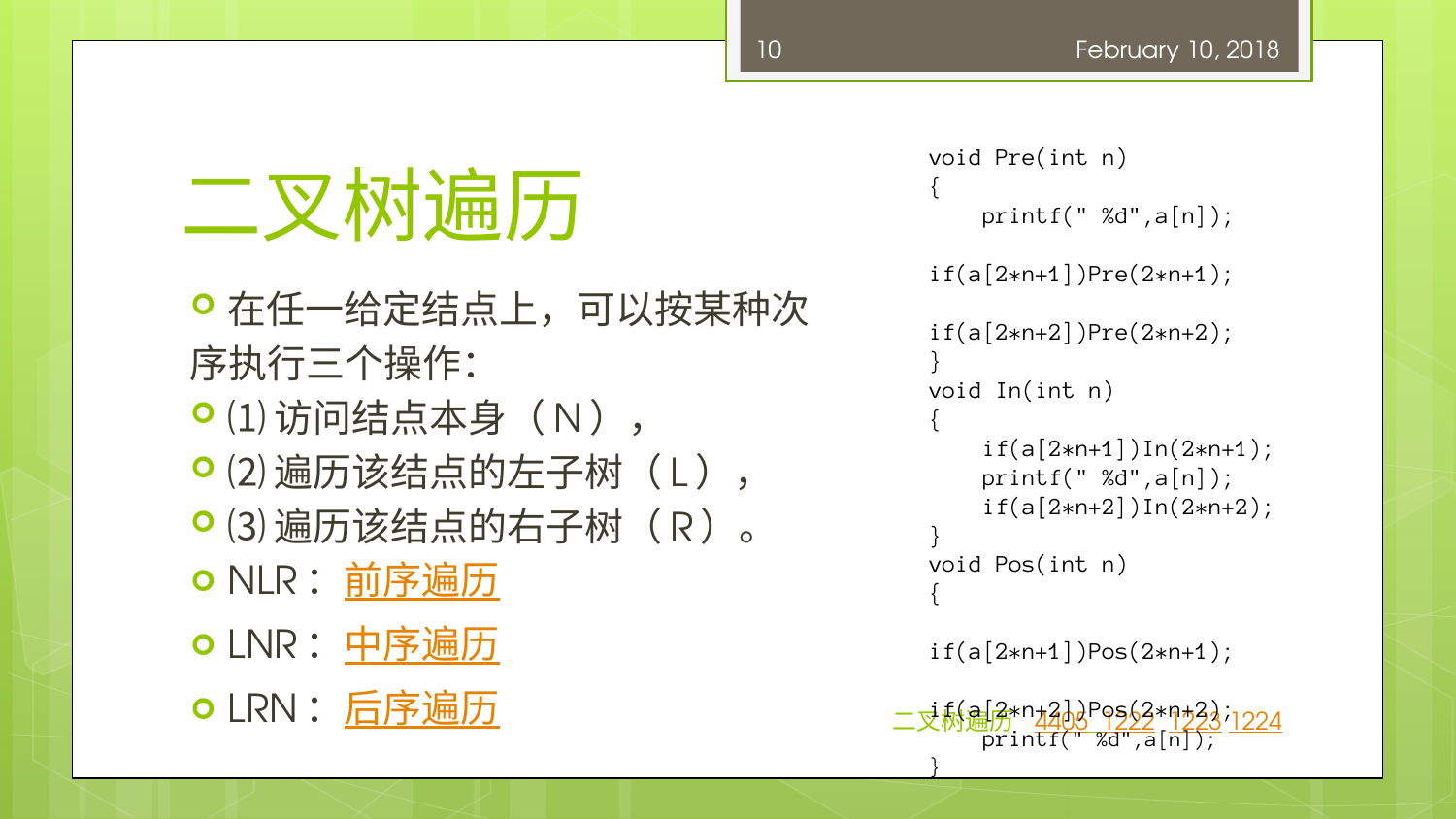

10
February 10, 2018
# 二叉树遍历
void Pre(int n)
{
    printf(" %d",a[n]);
    if(a[2*n+1])Pre(2*n+1);
    if(a[2*n+2])Pre(2*n+2);
}
void In(int n)
{
    if(a[2*n+1])In(2*n+1);
    printf(" %d",a[n]);
    if(a[2*n+2])In(2*n+2);
}
void Pos(int n)
{
    if(a[2*n+1])Pos(2*n+1);
    if(a[2*n+2])Pos(2*n+2);
    printf(" %d",a[n]);
}
在任一给定结点上，可以按某种次
序执行三个操作：
⑴访问结点本身（N），
⑵遍历该结点的左子树（L），
⑶遍历该结点的右子树（R）。
NLR：前序遍历
LNR：中序遍历
LRN：后序遍历

二叉树遍历  4405  1222  1223 1224